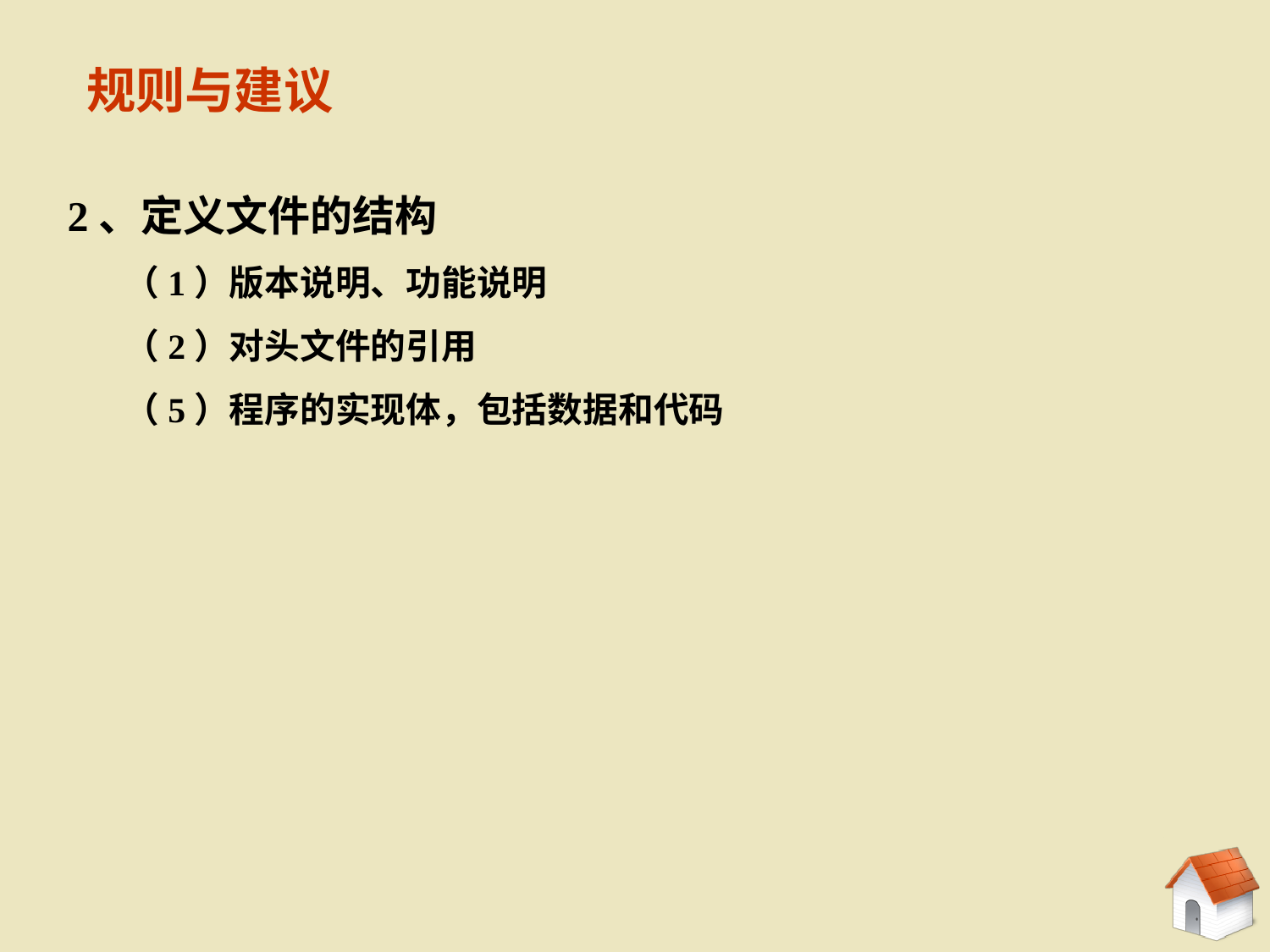

规则与建议
2、定义文件的结构
      （1）版本说明、功能说明
      （2）对头文件的引用
      （5）程序的实现体，包括数据和代码